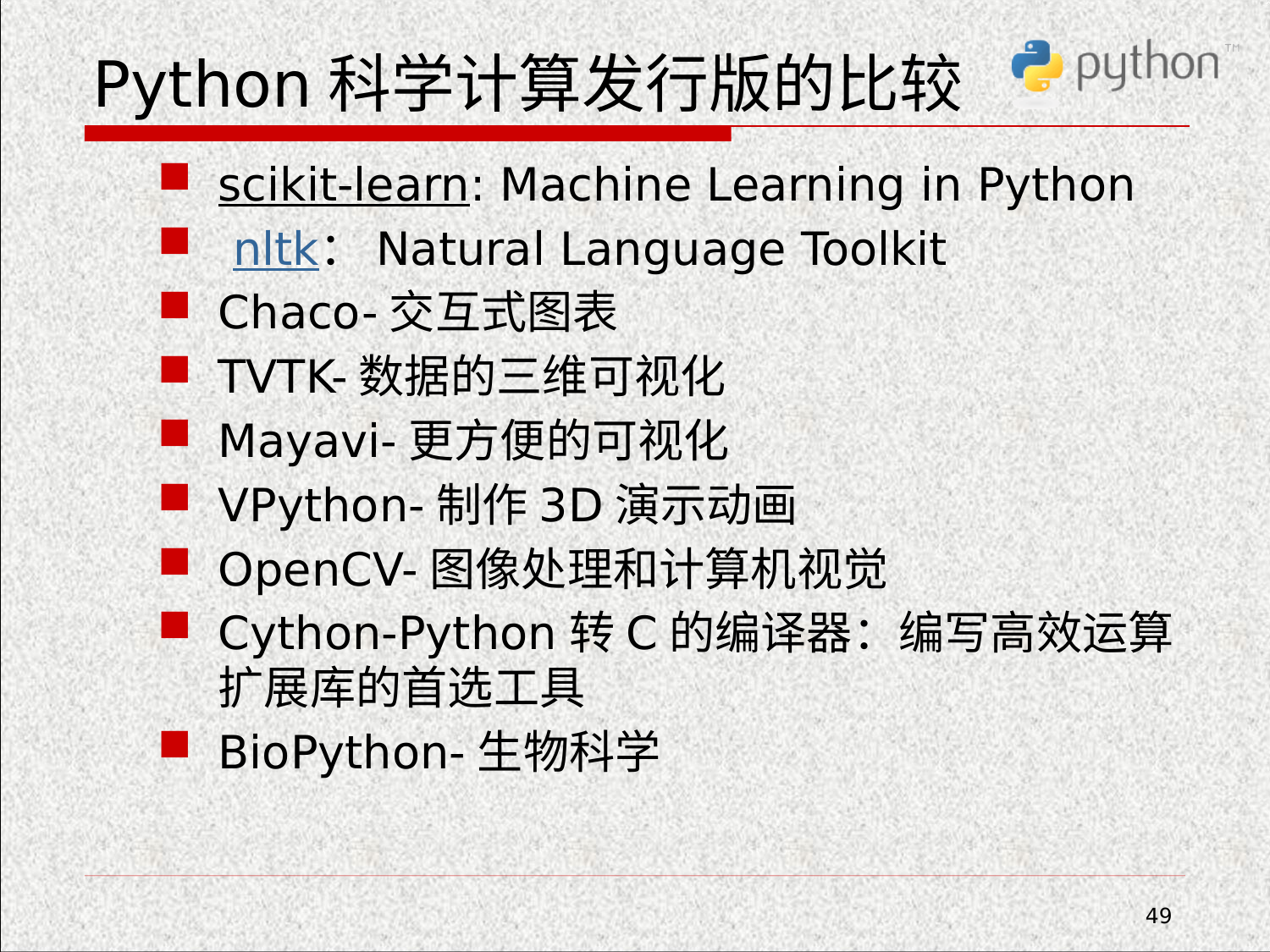

# Python科学计算发行版的比较
scikit-learn: Machine Learning in Python
 nltk：Natural Language Toolkit
Chaco-交互式图表
TVTK-数据的三维可视化
Mayavi-更方便的可视化
VPython-制作3D演示动画
OpenCV-图像处理和计算机视觉
Cython-Python转C的编译器：编写高效运算扩展库的首选工具
BioPython-生物科学

49